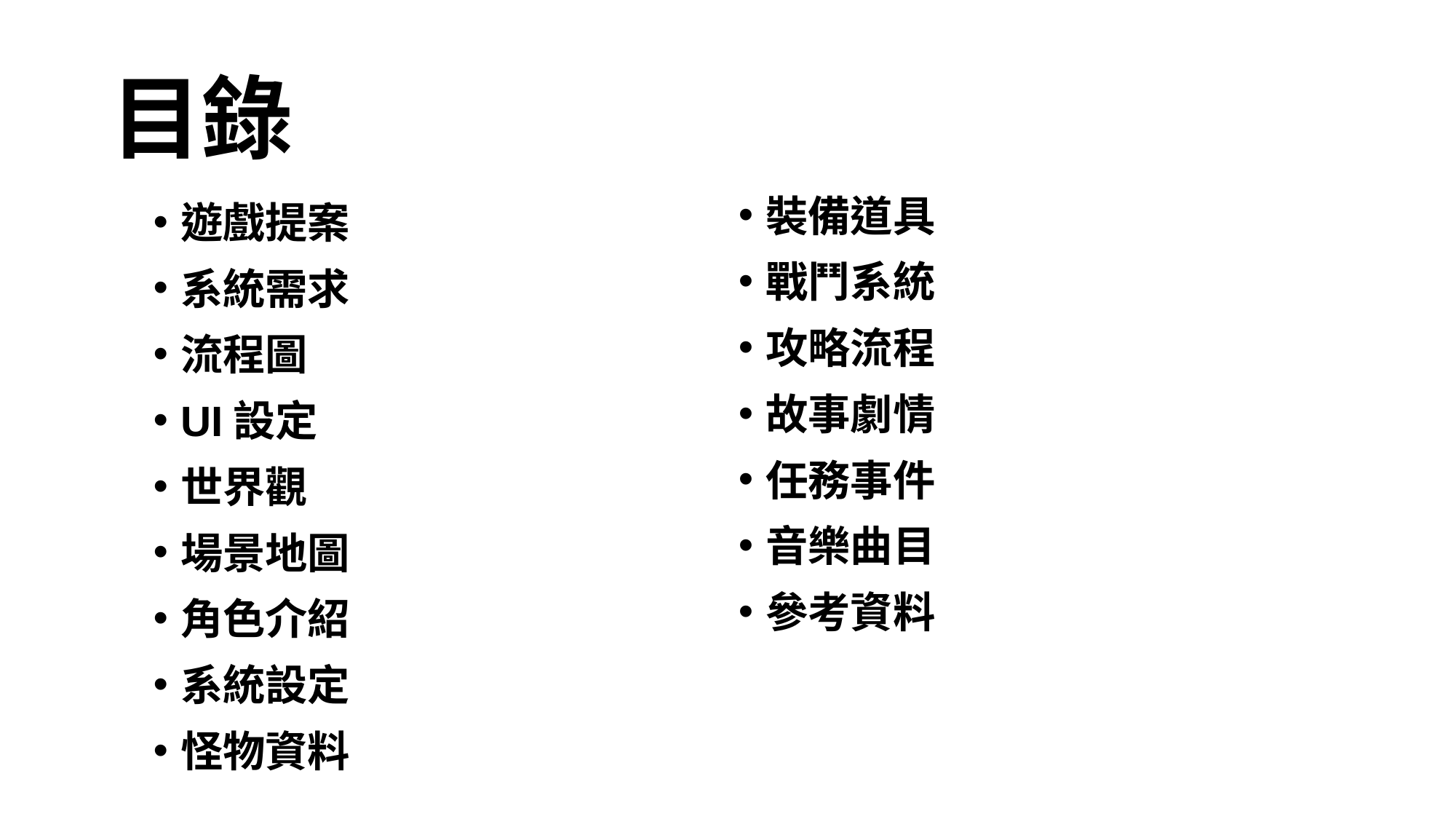

# 目錄
遊戲提案
系統需求
流程圖
UI設定
世界觀
場景地圖
角色介紹
系統設定
怪物資料
裝備道具
戰鬥系統
攻略流程
故事劇情
任務事件
音樂曲目
參考資料